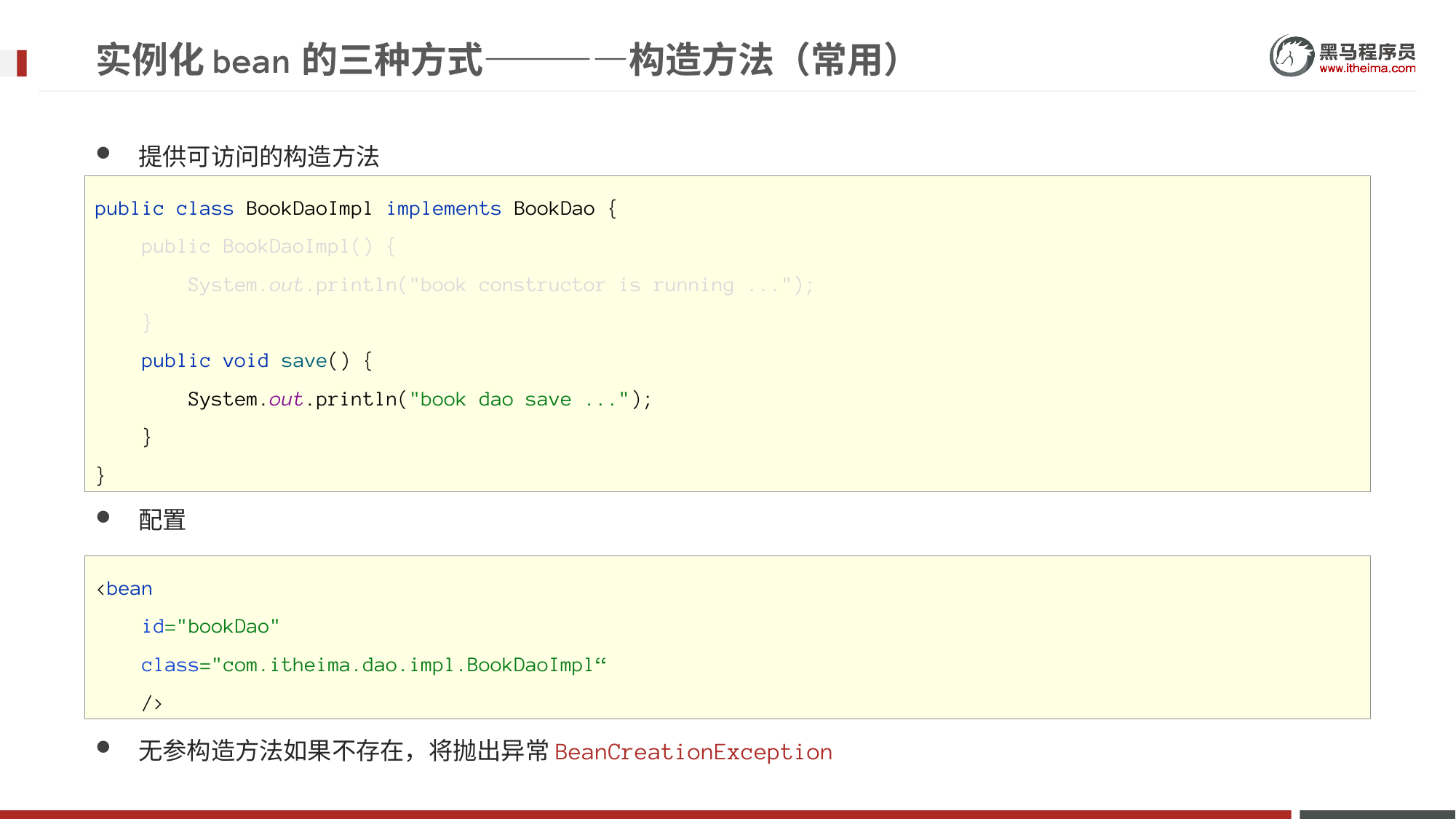

实例化bean的三种方式————构造方法（常用）
提供可访问的构造方法

配置

无参构造方法如果不存在，将抛出异常BeanCreationException

public class BookDaoImpl implements BookDao {
    public BookDaoImpl() {
        System.out.println("book constructor is running ...");
    }
    public void save() {
        System.out.println("book dao save ...");
    }
}
<bean
    id="bookDao"
    class="com.itheima.dao.impl.BookDaoImpl“
    />